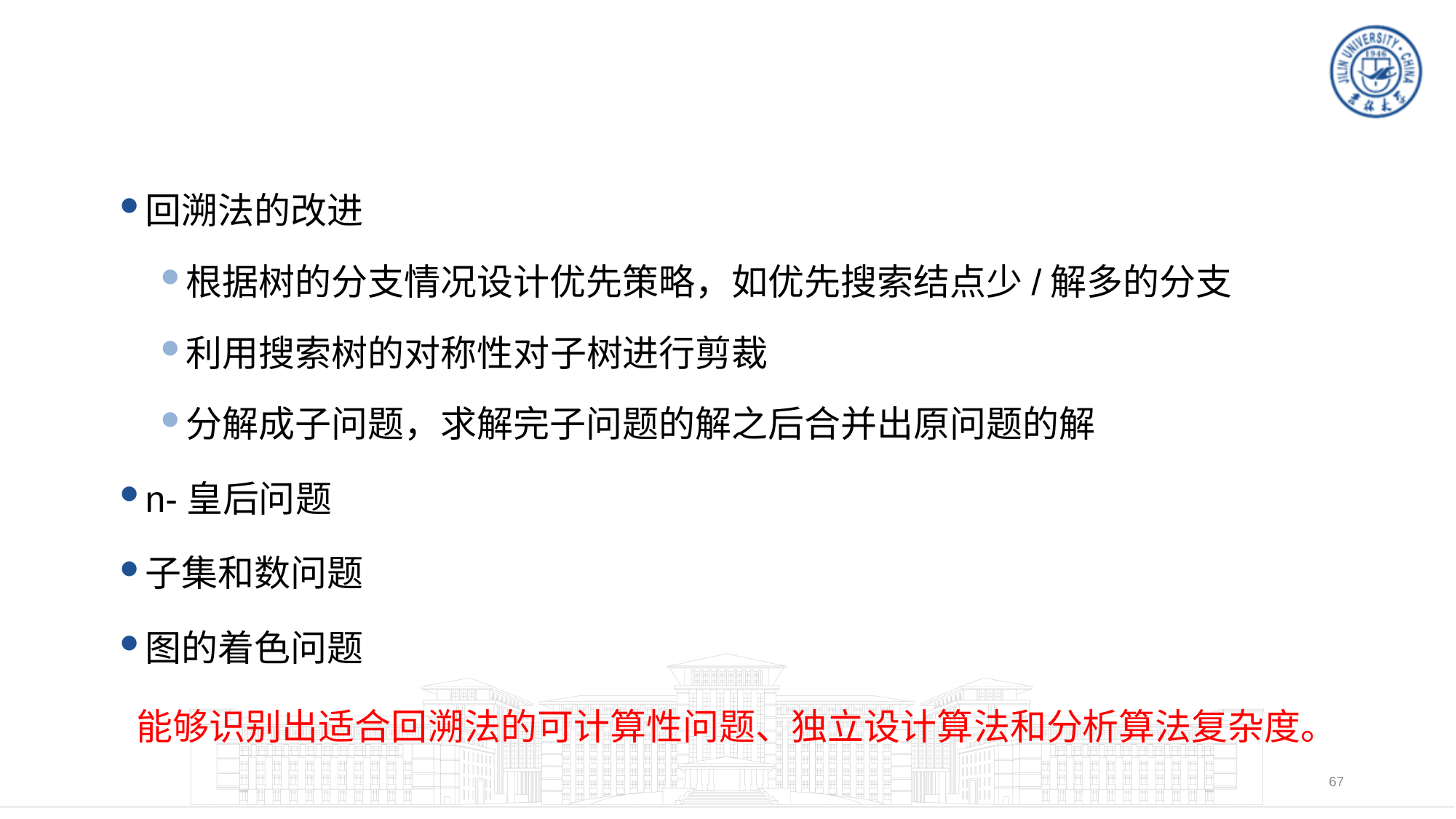

回溯法的改进
根据树的分支情况设计优先策略，如优先搜索结点少/解多的分支
利用搜索树的对称性对子树进行剪裁
分解成子问题，求解完子问题的解之后合并出原问题的解
n-皇后问题
子集和数问题
图的着色问题

能够识别出适合回溯法的可计算性问题、独立设计算法和分析算法复杂度。
67